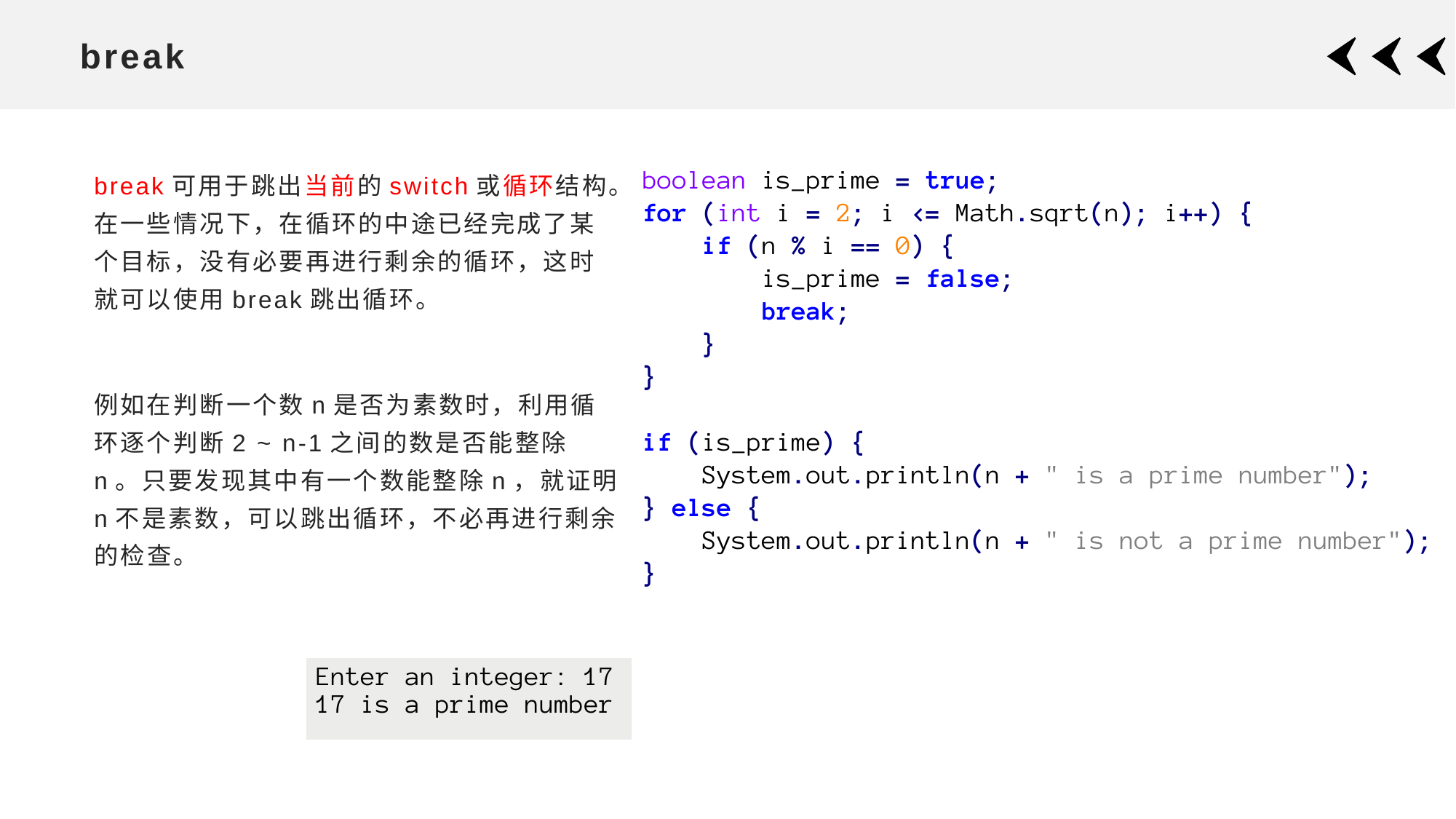

# break
break可用于跳出当前的switch或循环结构。在一些情况下，在循环的中途已经完成了某个目标，没有必要再进行剩余的循环，这时就可以使用break跳出循环。

例如在判断一个数n是否为素数时，利用循环逐个判断2 ~ n-1之间的数是否能整除n。只要发现其中有一个数能整除n，就证明n不是素数，可以跳出循环，不必再进行剩余的检查。
boolean is_prime = true;
for (int i = 2; i <= Math.sqrt(n); i++) {
    if (n % i == 0) {
        is_prime = false;
        break;
    }
}

if (is_prime) {
    System.out.println(n + " is a prime number");
} else {
    System.out.println(n + " is not a prime number");
}
| Enter an integer: 17 17 is a prime number |
| --- |